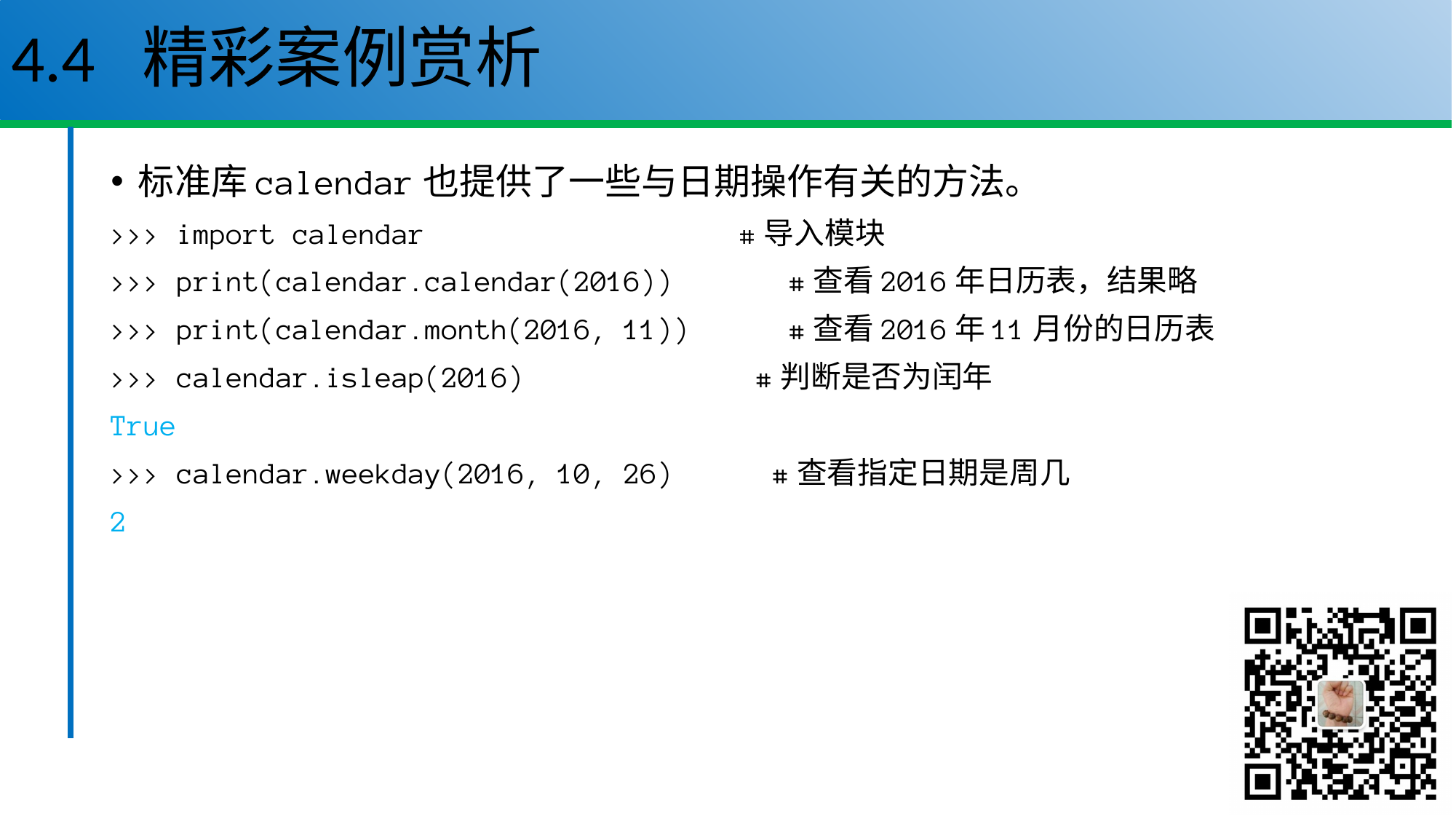

# 4.4  精彩案例赏析
标准库calendar也提供了一些与日期操作有关的方法。
>>> import calendar                   #导入模块
>>> print(calendar.calendar(2016))       #查看2016年日历表，结果略
>>> print(calendar.month(2016, 11))      #查看2016年11月份的日历表
>>> calendar.isleap(2016)              #判断是否为闰年
True
>>> calendar.weekday(2016, 10, 26)      #查看指定日期是周几
2
35